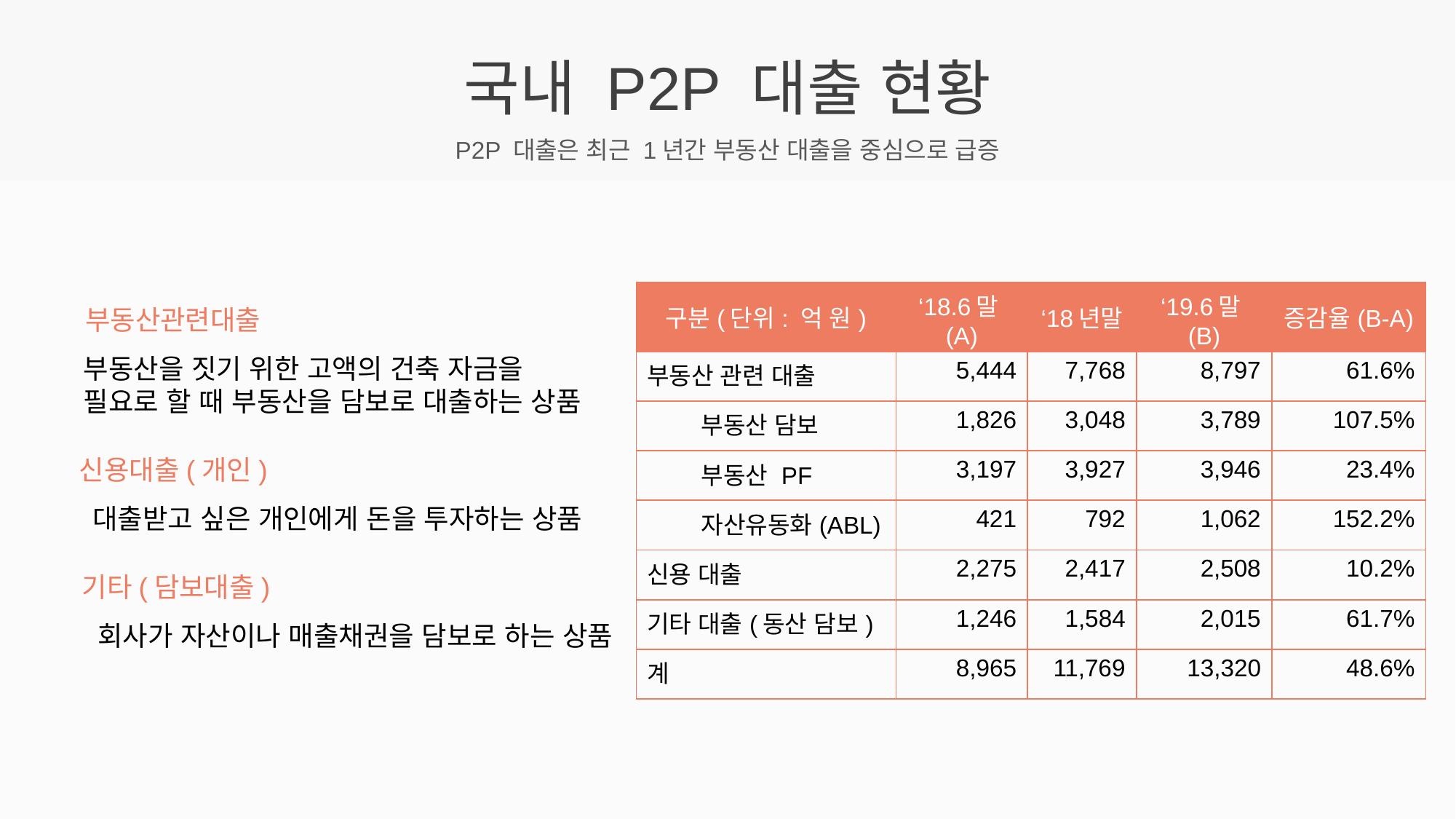

# 국내 P2P 대출 현황
P2P 대출은 최근 1년간 부동산 대출을 중심으로 급증
| 구분(단위: 억 원) | ‘18.6말(A) | ‘18년말 | ‘19.6말(B) | 증감율(B-A) |
| --- | --- | --- | --- | --- |
| 부동산 관련 대출 | 5,444 | 7,768 | 8,797 | 61.6% |
| 부동산 담보 | 1,826 | 3,048 | 3,789 | 107.5% |
| 부동산 PF | 3,197 | 3,927 | 3,946 | 23.4% |
| 자산유동화(ABL) | 421 | 792 | 1,062 | 152.2% |
| 신용 대출 | 2,275 | 2,417 | 2,508 | 10.2% |
| 기타 대출(동산 담보) | 1,246 | 1,584 | 2,015 | 61.7% |
| 계 | 8,965 | 11,769 | 13,320 | 48.6% |
부동산관련대출
부동산을 짓기 위한 고액의 건축 자금을
필요로 할 때 부동산을 담보로 대출하는 상품
신용대출(개인)
대출받고 싶은 개인에게 돈을 투자하는 상품
기타(담보대출)
회사가 자산이나 매출채권을 담보로 하는 상품